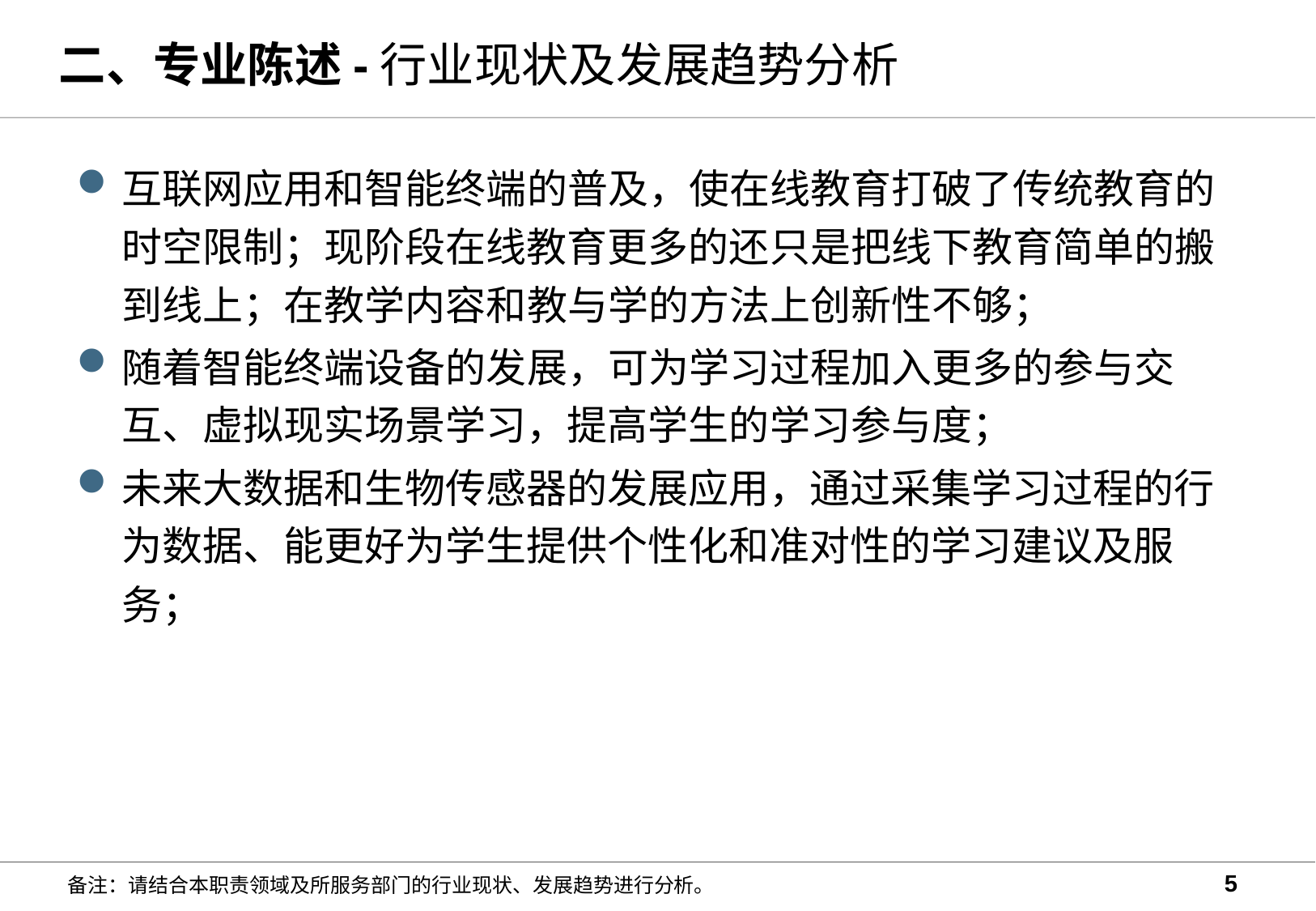

# 二、专业陈述-行业现状及发展趋势分析
互联网应用和智能终端的普及，使在线教育打破了传统教育的时空限制；现阶段在线教育更多的还只是把线下教育简单的搬到线上；在教学内容和教与学的方法上创新性不够；
随着智能终端设备的发展，可为学习过程加入更多的参与交互、虚拟现实场景学习，提高学生的学习参与度；
未来大数据和生物传感器的发展应用，通过采集学习过程的行为数据、能更好为学生提供个性化和准对性的学习建议及服务；

5
备注：请结合本职责领域及所服务部门的行业现状、发展趋势进行分析。